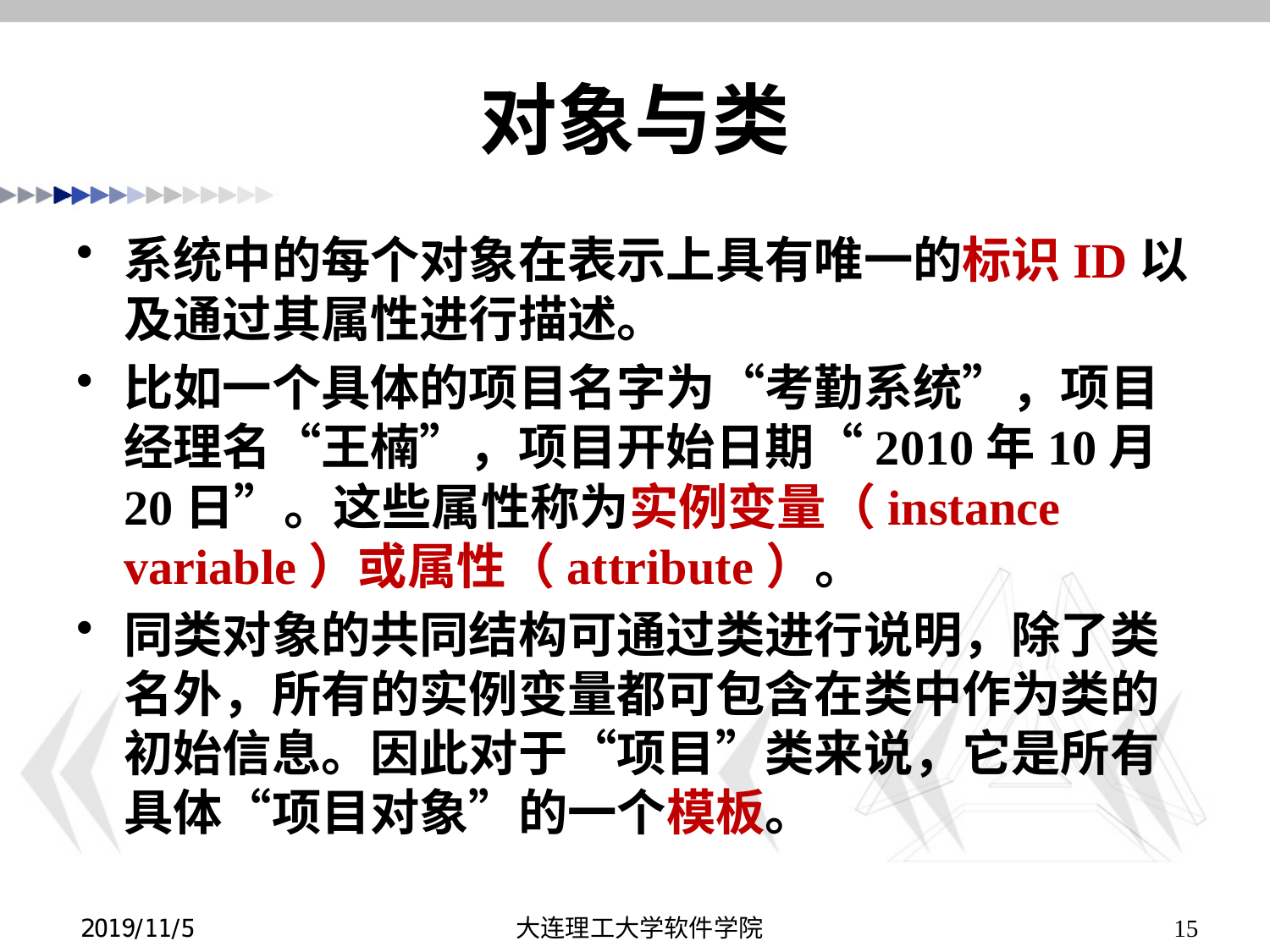

# 对象与类
系统中的每个对象在表示上具有唯一的标识ID以及通过其属性进行描述。
比如一个具体的项目名字为“考勤系统”，项目经理名“王楠”，项目开始日期“2010年10月20日”。这些属性称为实例变量（instance variable）或属性（attribute）。
同类对象的共同结构可通过类进行说明，除了类名外，所有的实例变量都可包含在类中作为类的初始信息。因此对于“项目”类来说，它是所有具体“项目对象”的一个模板。
2019/11/5
大连理工大学软件学院
15